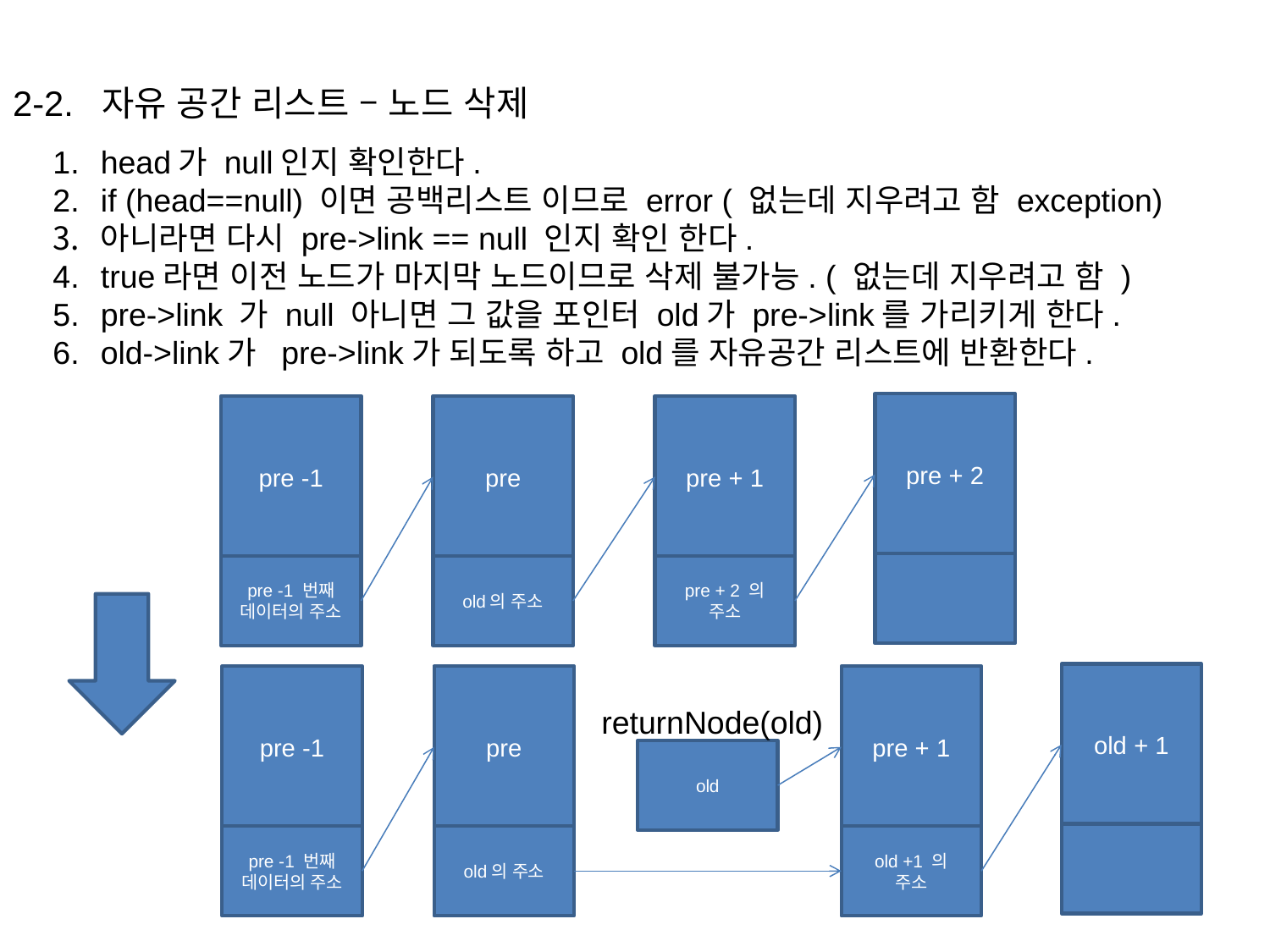

2-2.  자유 공간 리스트 – 노드 삭제
head가 null인지 확인한다.
if (head==null) 이면 공백리스트 이므로 error ( 없는데 지우려고 함 exception)
아니라면 다시 pre->link == null 인지 확인 한다.
true라면 이전 노드가 마지막 노드이므로 삭제 불가능. ( 없는데 지우려고 함 )
pre->link 가 null 아니면 그 값을 포인터 old가 pre->link를 가리키게 한다.
old->link가  pre->link가 되도록 하고 old를 자유공간 리스트에 반환한다.

pre + 2
pre -1
pre
pre + 1

pre -1 번째 데이터의 주소
old의 주소
pre + 2 의
주소

old + 1
pre -1
pre
pre + 1
returnNode(old)
old

pre -1 번째 데이터의 주소
old의 주소
old +1 의
주소